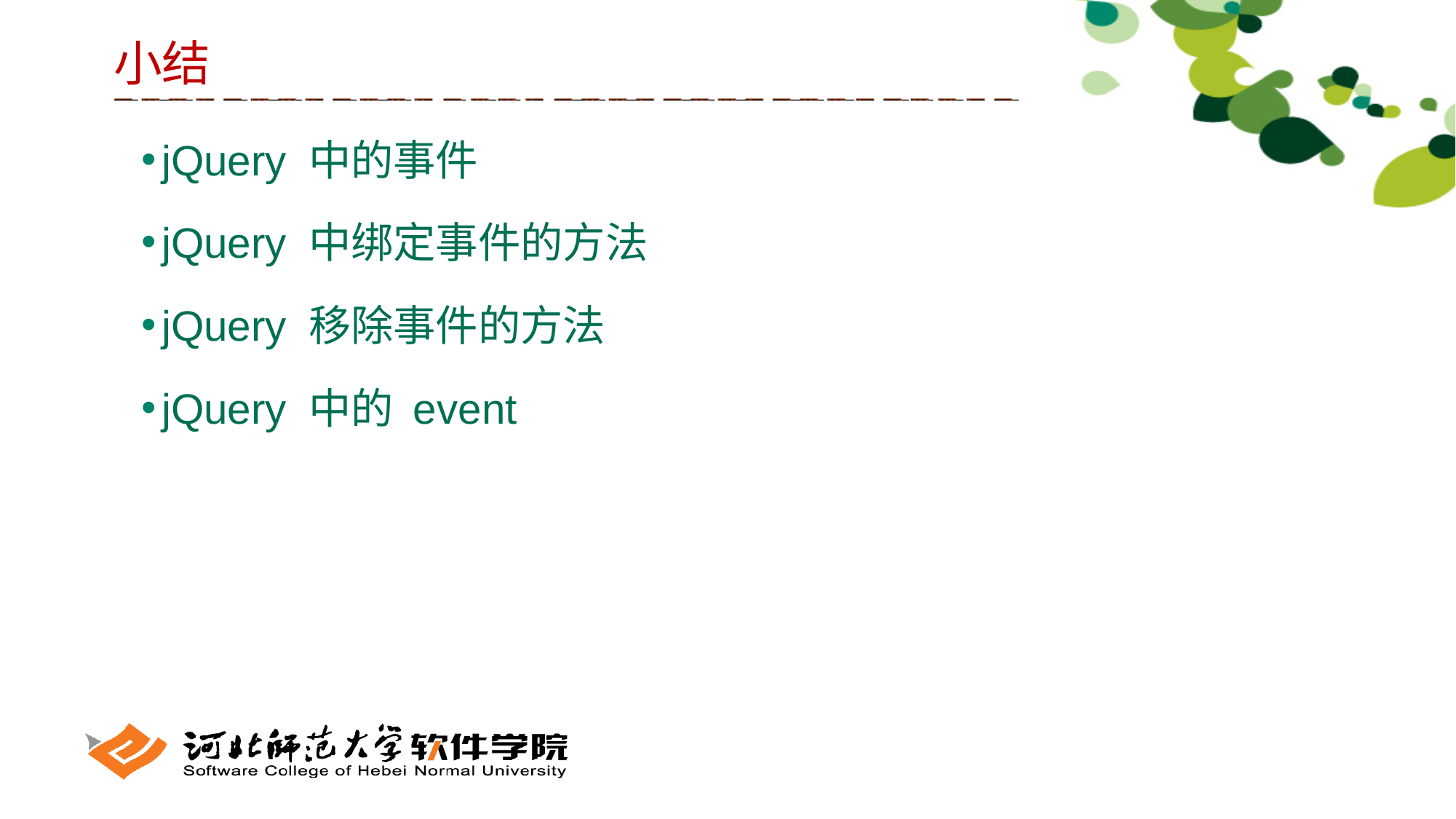

小结
jQuery 中的事件
jQuery 中绑定事件的方法
jQuery 移除事件的方法
jQuery 中的 event